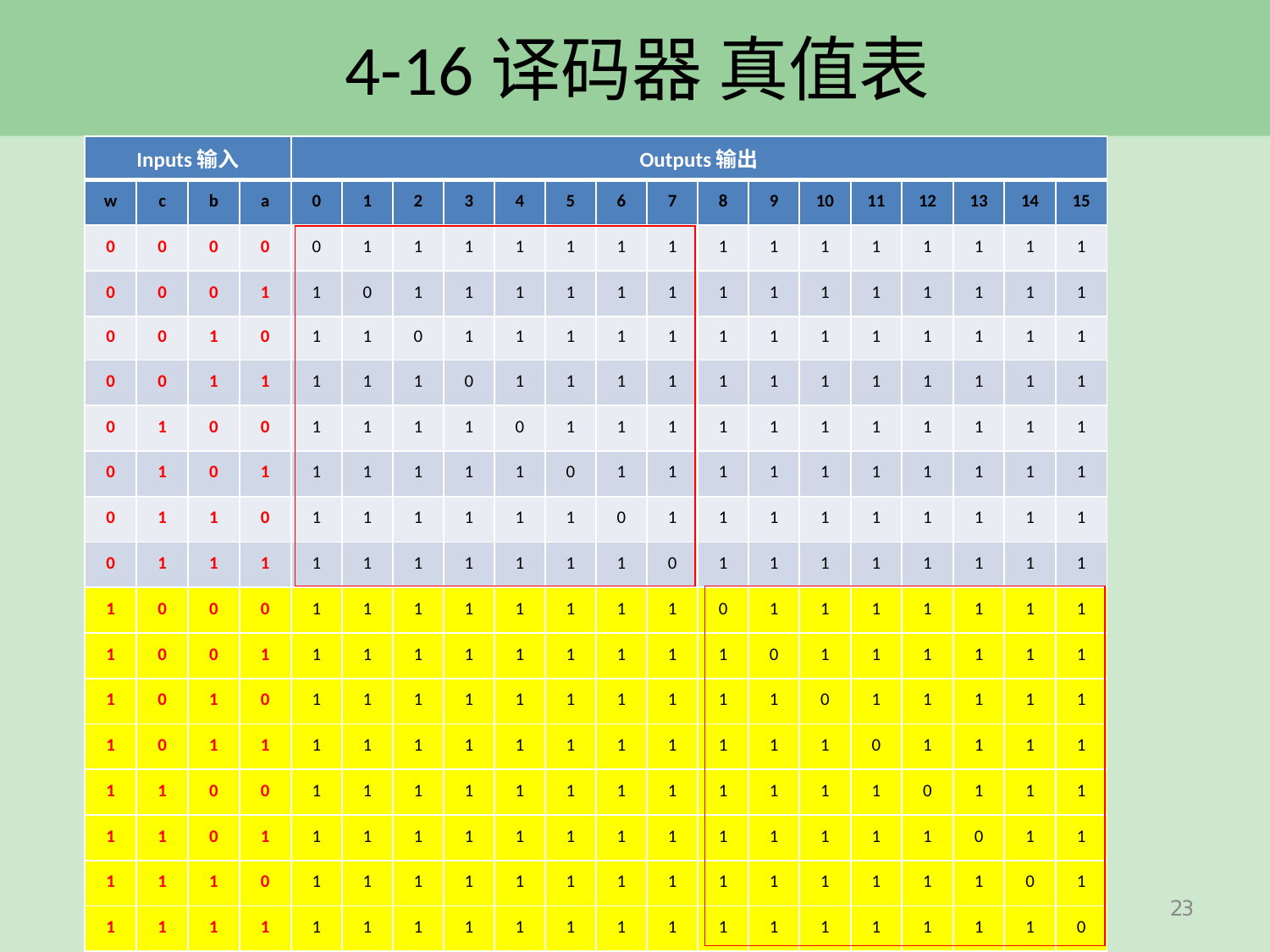

# 4-16译码器 真值表
| Inputs输入 |  |  |  | Outputs输出 |  |  |  |  |  |  |  |  |  |  |  |  |  |  |  |
| --- | --- | --- | --- | --- | --- | --- | --- | --- | --- | --- | --- | --- | --- | --- | --- | --- | --- | --- | --- |
| w | c | b | a | 0 | 1 | 2 | 3 | 4 | 5 | 6 | 7 | 8 | 9 | 10 | 11 | 12 | 13 | 14 | 15 |
| 0 | 0 | 0 | 0 | 0 | 1 | 1 | 1 | 1 | 1 | 1 | 1 | 1 | 1 | 1 | 1 | 1 | 1 | 1 | 1 |
| 0 | 0 | 0 | 1 | 1 | 0 | 1 | 1 | 1 | 1 | 1 | 1 | 1 | 1 | 1 | 1 | 1 | 1 | 1 | 1 |
| 0 | 0 | 1 | 0 | 1 | 1 | 0 | 1 | 1 | 1 | 1 | 1 | 1 | 1 | 1 | 1 | 1 | 1 | 1 | 1 |
| 0 | 0 | 1 | 1 | 1 | 1 | 1 | 0 | 1 | 1 | 1 | 1 | 1 | 1 | 1 | 1 | 1 | 1 | 1 | 1 |
| 0 | 1 | 0 | 0 | 1 | 1 | 1 | 1 | 0 | 1 | 1 | 1 | 1 | 1 | 1 | 1 | 1 | 1 | 1 | 1 |
| 0 | 1 | 0 | 1 | 1 | 1 | 1 | 1 | 1 | 0 | 1 | 1 | 1 | 1 | 1 | 1 | 1 | 1 | 1 | 1 |
| 0 | 1 | 1 | 0 | 1 | 1 | 1 | 1 | 1 | 1 | 0 | 1 | 1 | 1 | 1 | 1 | 1 | 1 | 1 | 1 |
| 0 | 1 | 1 | 1 | 1 | 1 | 1 | 1 | 1 | 1 | 1 | 0 | 1 | 1 | 1 | 1 | 1 | 1 | 1 | 1 |
| 1 | 0 | 0 | 0 | 1 | 1 | 1 | 1 | 1 | 1 | 1 | 1 | 0 | 1 | 1 | 1 | 1 | 1 | 1 | 1 |
| 1 | 0 | 0 | 1 | 1 | 1 | 1 | 1 | 1 | 1 | 1 | 1 | 1 | 0 | 1 | 1 | 1 | 1 | 1 | 1 |
| 1 | 0 | 1 | 0 | 1 | 1 | 1 | 1 | 1 | 1 | 1 | 1 | 1 | 1 | 0 | 1 | 1 | 1 | 1 | 1 |
| 1 | 0 | 1 | 1 | 1 | 1 | 1 | 1 | 1 | 1 | 1 | 1 | 1 | 1 | 1 | 0 | 1 | 1 | 1 | 1 |
| 1 | 1 | 0 | 0 | 1 | 1 | 1 | 1 | 1 | 1 | 1 | 1 | 1 | 1 | 1 | 1 | 0 | 1 | 1 | 1 |
| 1 | 1 | 0 | 1 | 1 | 1 | 1 | 1 | 1 | 1 | 1 | 1 | 1 | 1 | 1 | 1 | 1 | 0 | 1 | 1 |
| 1 | 1 | 1 | 0 | 1 | 1 | 1 | 1 | 1 | 1 | 1 | 1 | 1 | 1 | 1 | 1 | 1 | 1 | 0 | 1 |
| 1 | 1 | 1 | 1 | 1 | 1 | 1 | 1 | 1 | 1 | 1 | 1 | 1 | 1 | 1 | 1 | 1 | 1 | 1 | 0 |

23